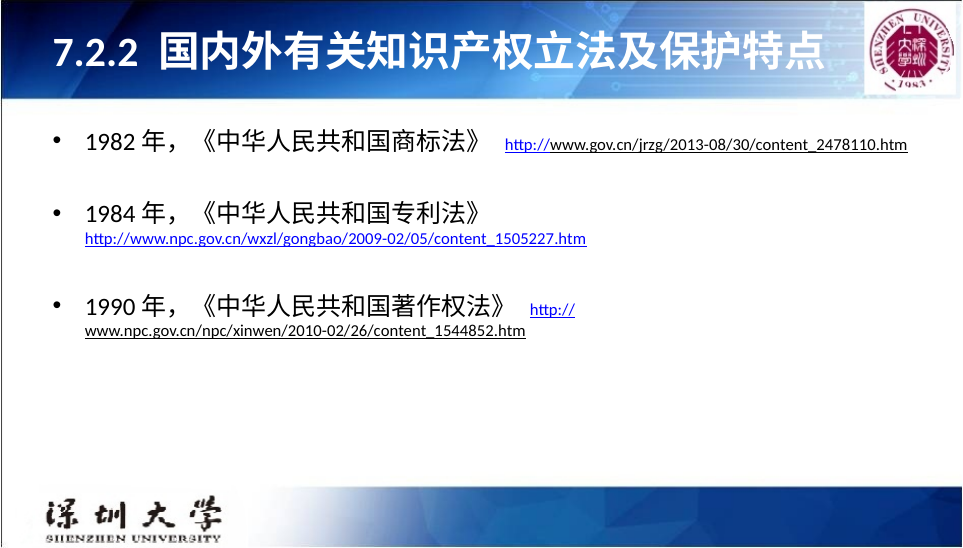

# 7.2.2 国内外有关知识产权立法及保护特点
1982年，《中华人民共和国商标法》 http://www.gov.cn/jrzg/2013-08/30/content_2478110.htm

1984年，《中华人民共和国专利法》 http://www.npc.gov.cn/wxzl/gongbao/2009-02/05/content_1505227.htm

1990年，《中华人民共和国著作权法》 http://www.npc.gov.cn/npc/xinwen/2010-02/26/content_1544852.htm
269